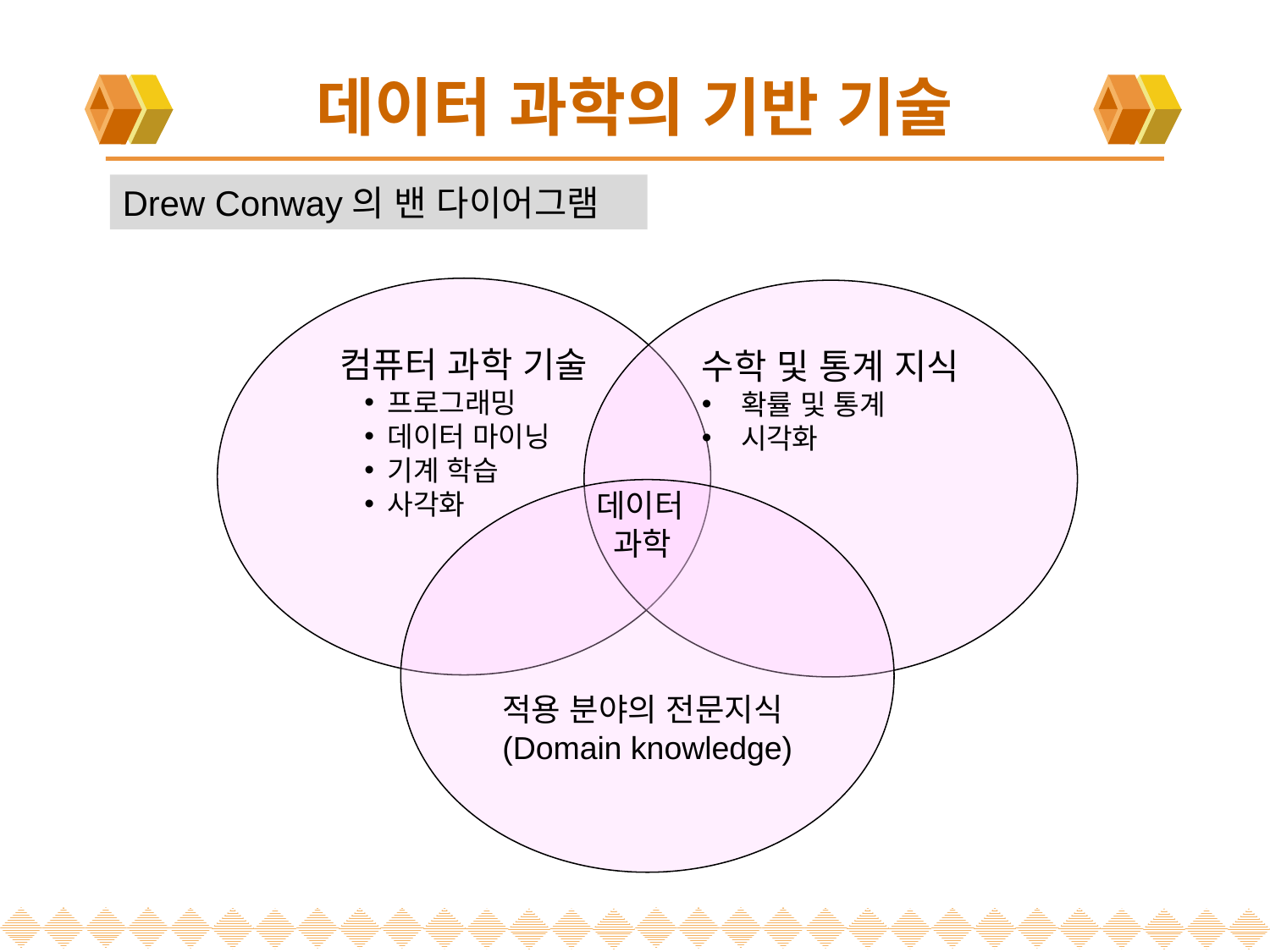

# 데이터 과학의 기반 기술
Drew Conway의 밴 다이어그램
컴퓨터 과학 기술
프로그래밍
데이터 마이닝
기계 학습
사각화
수학 및 통계 지식
 확률 및 통계
 시각화

적용 분야의 전문지식
(Domain knowledge)

데이터
 과학